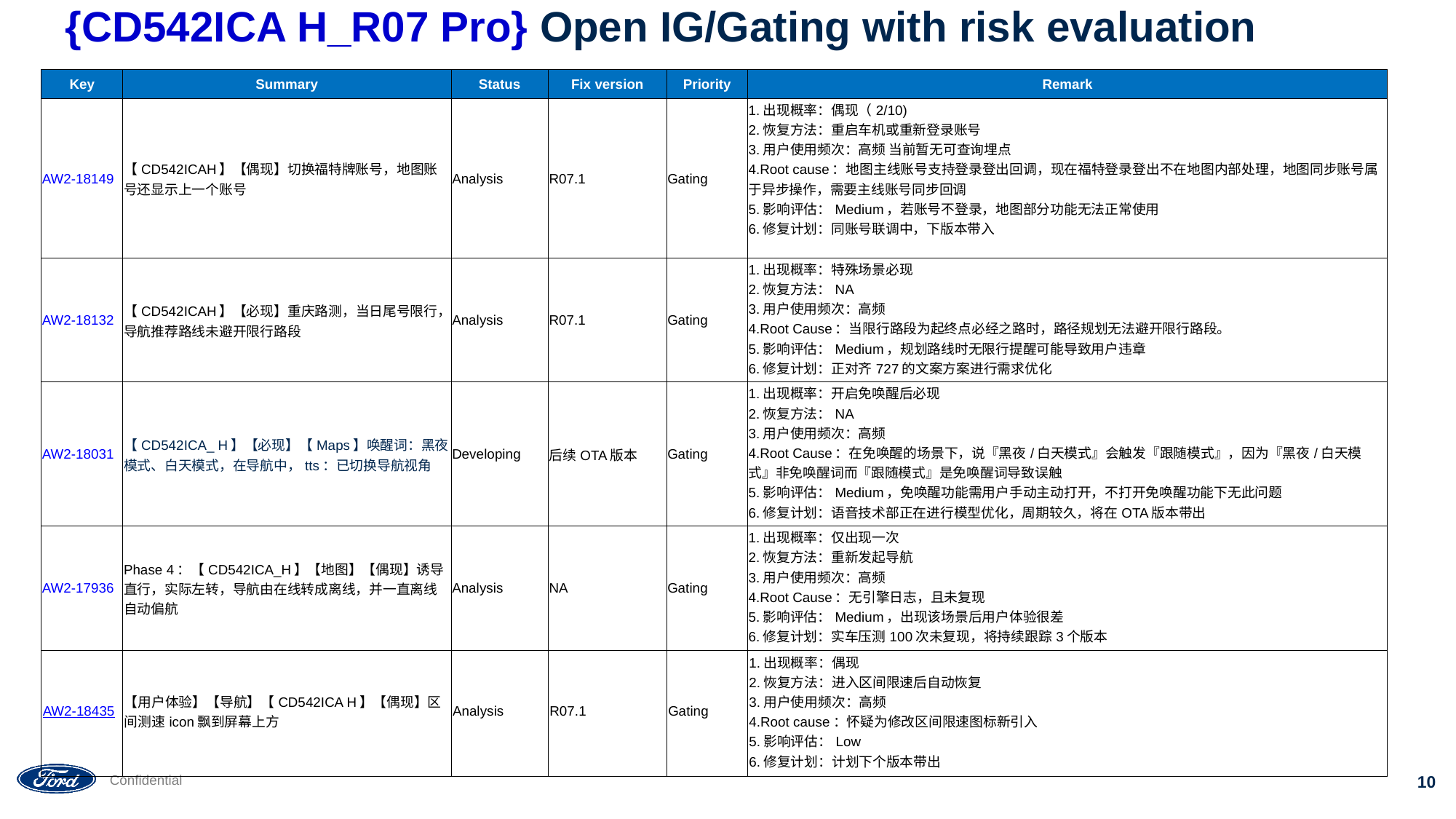

# {CD542ICA H_R07 Pro} Open IG/Gating with risk evaluation
| Key | Summary | Status | Fix version | Priority | Remark |
| --- | --- | --- | --- | --- | --- |
| AW2-18149 | 【CD542ICAH】【偶现】切换福特牌账号，地图账号还显示上一个账号 | Analysis | R07.1 | Gating | 1.出现概率：偶现（2/10) 2.恢复方法：重启车机或重新登录账号 3.用户使用频次：高频 当前暂无可查询埋点 4.Root cause：地图主线账号支持登录登出回调，现在福特登录登出不在地图内部处理，地图同步账号属于异步操作，需要主线账号同步回调 5.影响评估：Medium，若账号不登录，地图部分功能无法正常使用 6.修复计划：同账号联调中，下版本带入 |
| AW2-18132 | 【CD542ICAH】【必现】重庆路测，当日尾号限行，导航推荐路线未避开限行路段 | Analysis | R07.1 | Gating | 1.出现概率：特殊场景必现 2.恢复方法：NA 3.用户使用频次：高频 4.Root Cause：当限行路段为起终点必经之路时，路径规划无法避开限行路段。 5.影响评估：Medium，规划路线时无限行提醒可能导致用户违章 6.修复计划：正对齐727的文案方案进行需求优化 |
| AW2-18031 | 【CD542ICA\_ H】【必现】【Maps】唤醒词：黑夜模式、白天模式，在导航中，tts：已切换导航视角 | Developing | 后续OTA版本 | Gating | 1.出现概率：开启免唤醒后必现 2.恢复方法：NA 3.用户使用频次：高频 4.Root Cause：在免唤醒的场景下，说『黑夜/白天模式』会触发『跟随模式』，因为『黑夜/白天模式』非免唤醒词而『跟随模式』是免唤醒词导致误触 5.影响评估：Medium，免唤醒功能需用户手动主动打开，不打开免唤醒功能下无此问题 6.修复计划：语音技术部正在进行模型优化，周期较久，将在OTA版本带出 |
| AW2-17936 | Phase 4：【CD542ICA\_H】【地图】【偶现】诱导直行，实际左转，导航由在线转成离线，并一直离线自动偏航 | Analysis | NA | Gating | 1.出现概率：仅出现一次 2.恢复方法：重新发起导航 3.用户使用频次：高频 4.Root Cause：无引擎日志，且未复现 5.影响评估：Medium，出现该场景后用户体验很差 6.修复计划：实车压测100次未复现，将持续跟踪3个版本 |
| AW2-18435 | 【用户体验】【导航】【CD542ICA H】【偶现】区间测速icon飘到屏幕上方 | Analysis | R07.1 | Gating | 1.出现概率：偶现 2.恢复方法：进入区间限速后自动恢复 3.用户使用频次：高频 4.Root cause：怀疑为修改区间限速图标新引入 5.影响评估：Low 6.修复计划：计划下个版本带出 |